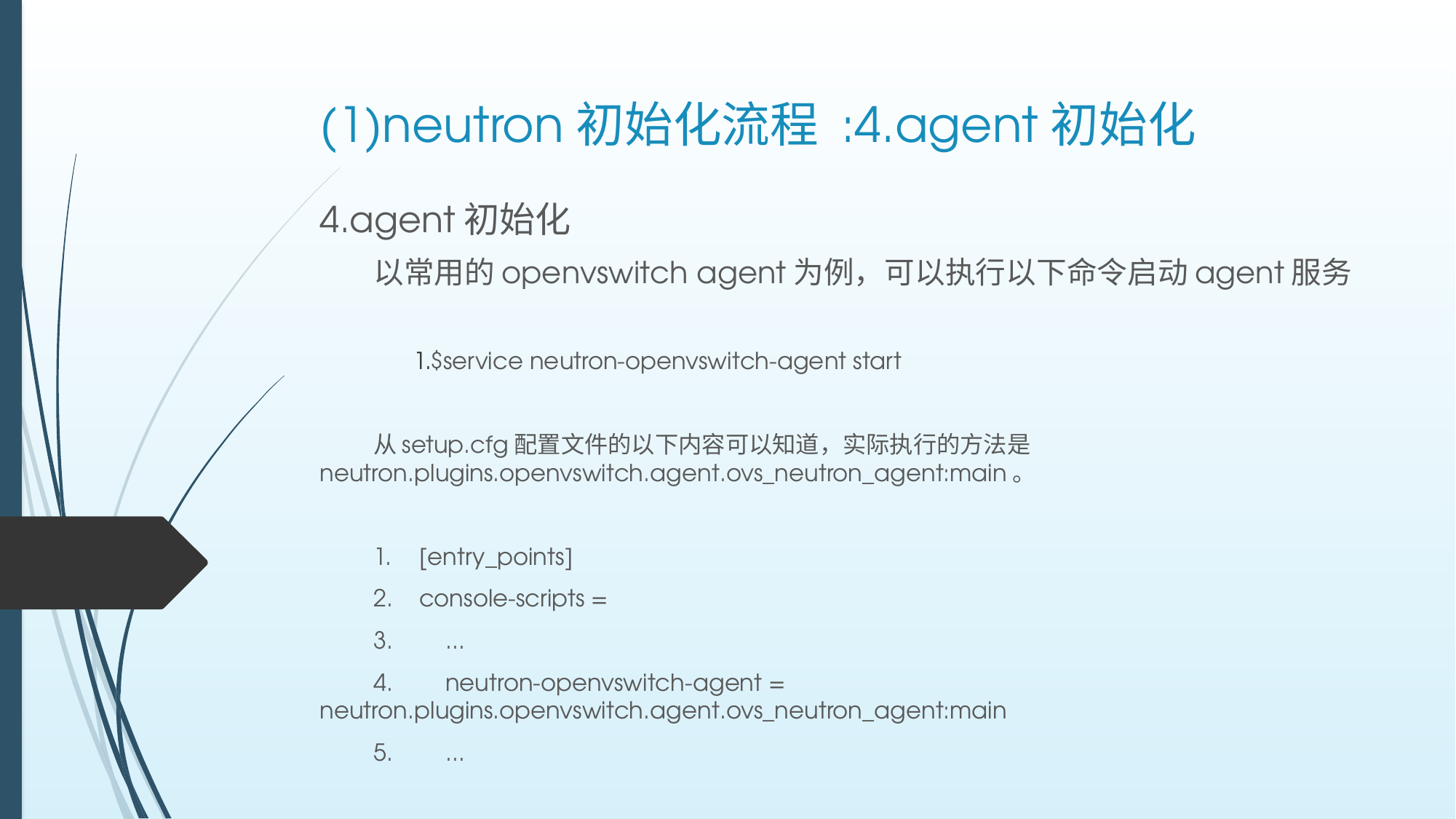

# (1)neutron初始化流程 :4.agent初始化
4.agent初始化
以常用的openvswitch agent为例，可以执行以下命令启动agent服务

$service neutron-openvswitch-agent start

从setup.cfg配置文件的以下内容可以知道，实际执行的方法是neutron.plugins.openvswitch.agent.ovs_neutron_agent:main。

1.	[entry_points]
2.	console-scripts =
3.	    ...
4.	    neutron-openvswitch-agent = neutron.plugins.openvswitch.agent.ovs_neutron_agent:main
5.	    ...